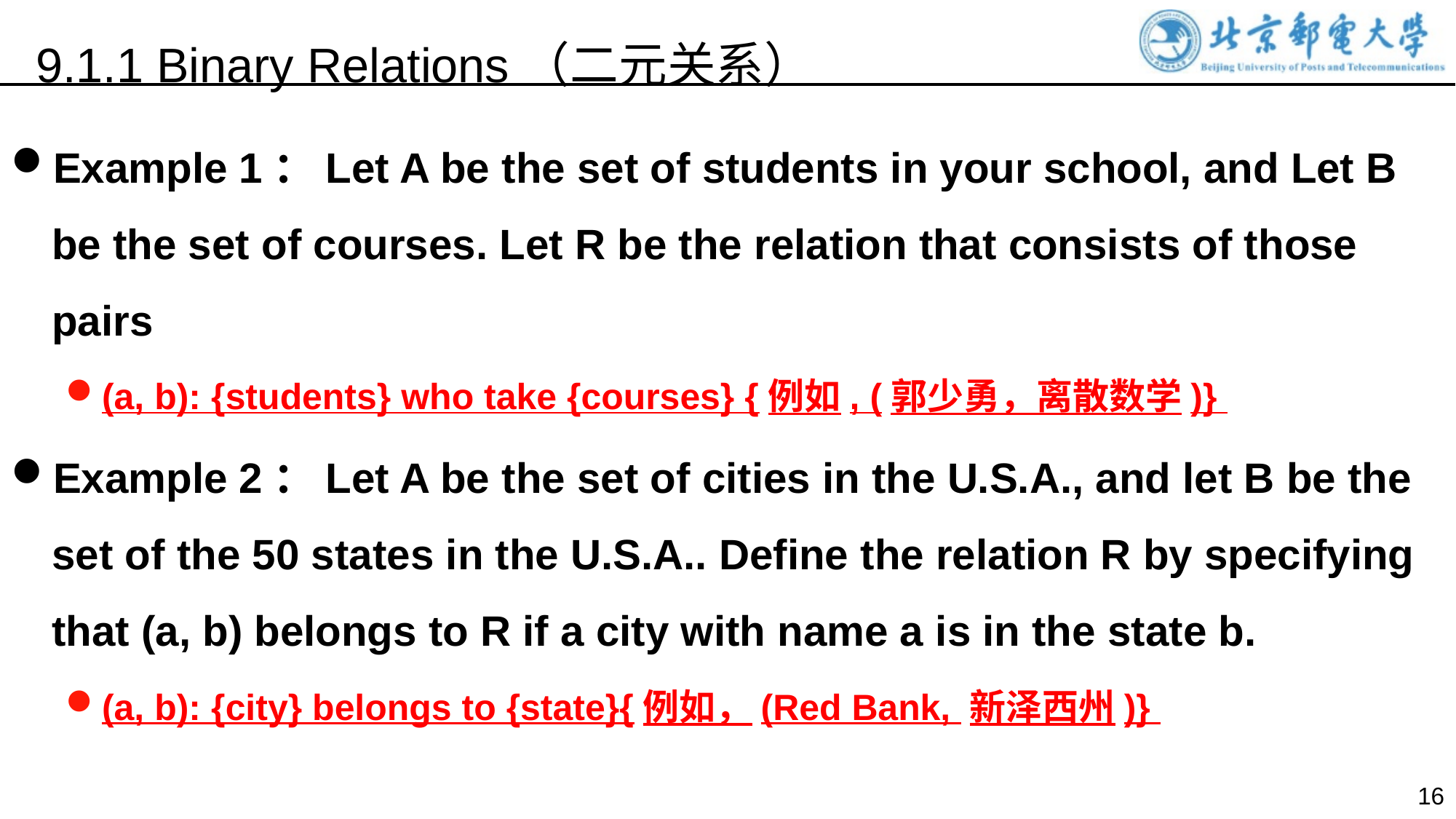

9.1.1 Binary Relations（二元关系）
Example 1：Let A be the set of students in your school, and Let B be the set of courses. Let R be the relation that consists of those pairs
(a, b): {students} who take {courses} {例如, (郭少勇，离散数学)}
Example 2：Let A be the set of cities in the U.S.A., and let B be the set of the 50 states in the U.S.A.. Define the relation R by specifying that (a, b) belongs to R if a city with name a is in the state b.
(a, b): {city} belongs to {state}{例如，(Red Bank, 新泽西州)}